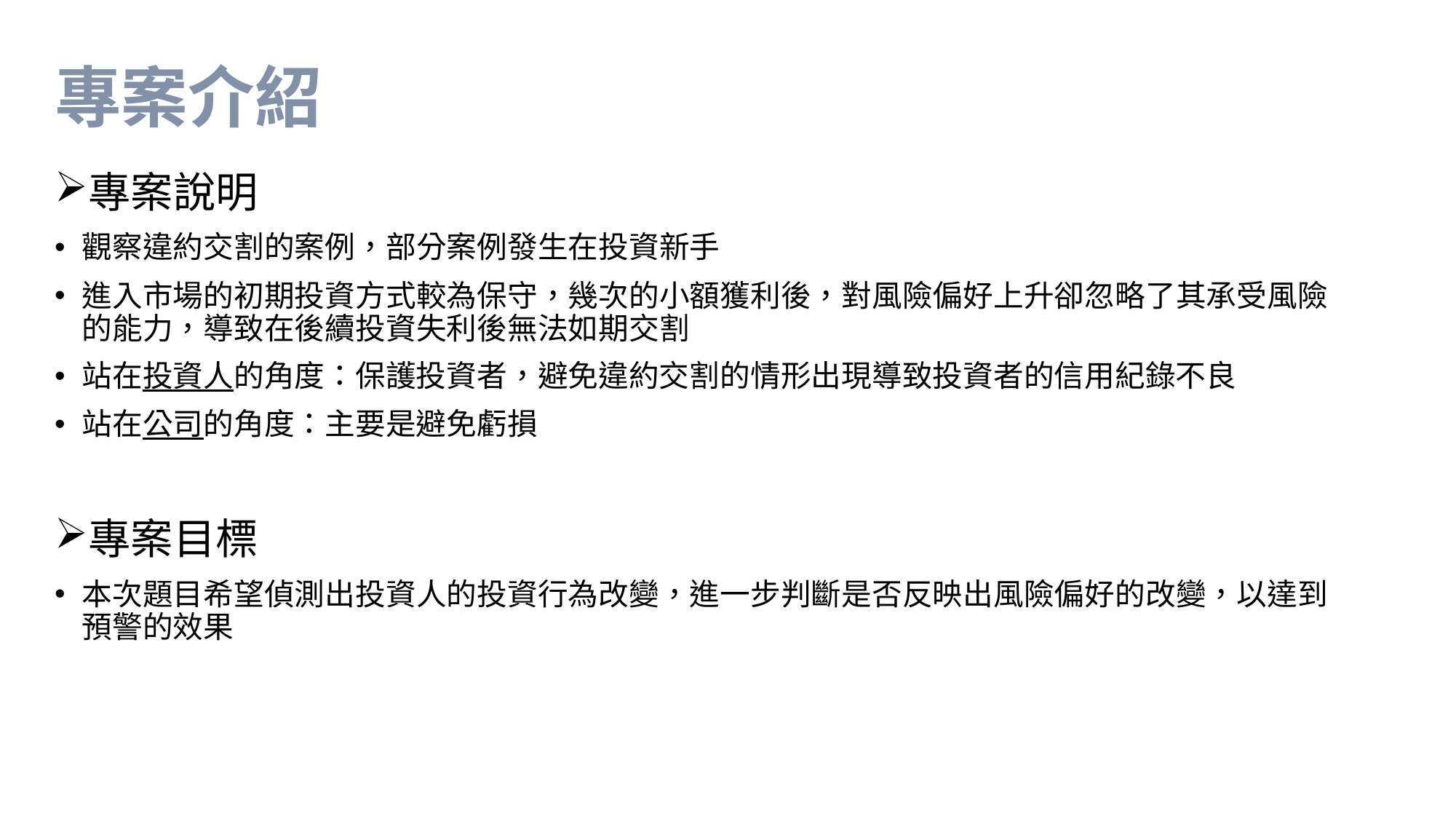

# 專案介紹
專案說明
觀察違約交割的案例，部分案例發生在投資新手
進入市場的初期投資方式較為保守，幾次的小額獲利後，對風險偏好上升卻忽略了其承受風險的能力，導致在後續投資失利後無法如期交割
站在投資人的角度：保護投資者，避免違約交割的情形出現導致投資者的信用紀錄不良
站在公司的角度：主要是避免虧損

專案目標
本次題目希望偵測出投資人的投資行為改變，進一步判斷是否反映出風險偏好的改變，以達到預警的效果